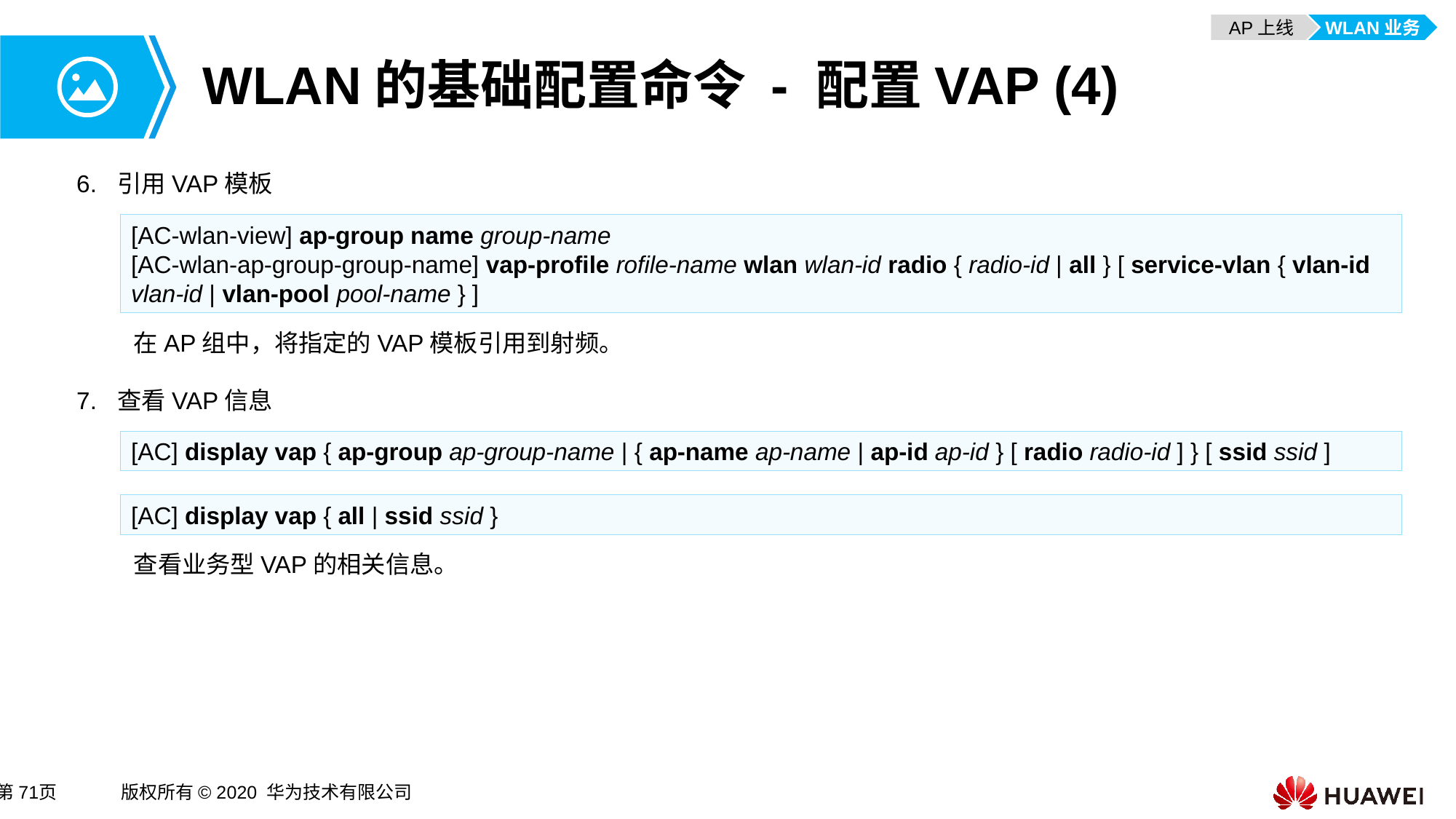

AP上线
WLAN业务
# WLAN的基础配置命令 - 配置VAP (4)
引用VAP模板
[AC-wlan-view] ap-group name group-name
[AC-wlan-ap-group-group-name] vap-profile rofile-name wlan wlan-id radio { radio-id | all } [ service-vlan { vlan-id vlan-id | vlan-pool pool-name } ]
在AP组中，将指定的VAP模板引用到射频。
查看VAP信息
[AC] display vap { ap-group ap-group-name | { ap-name ap-name | ap-id ap-id } [ radio radio-id ] } [ ssid ssid ]
[AC] display vap { all | ssid ssid }
查看业务型VAP的相关信息。